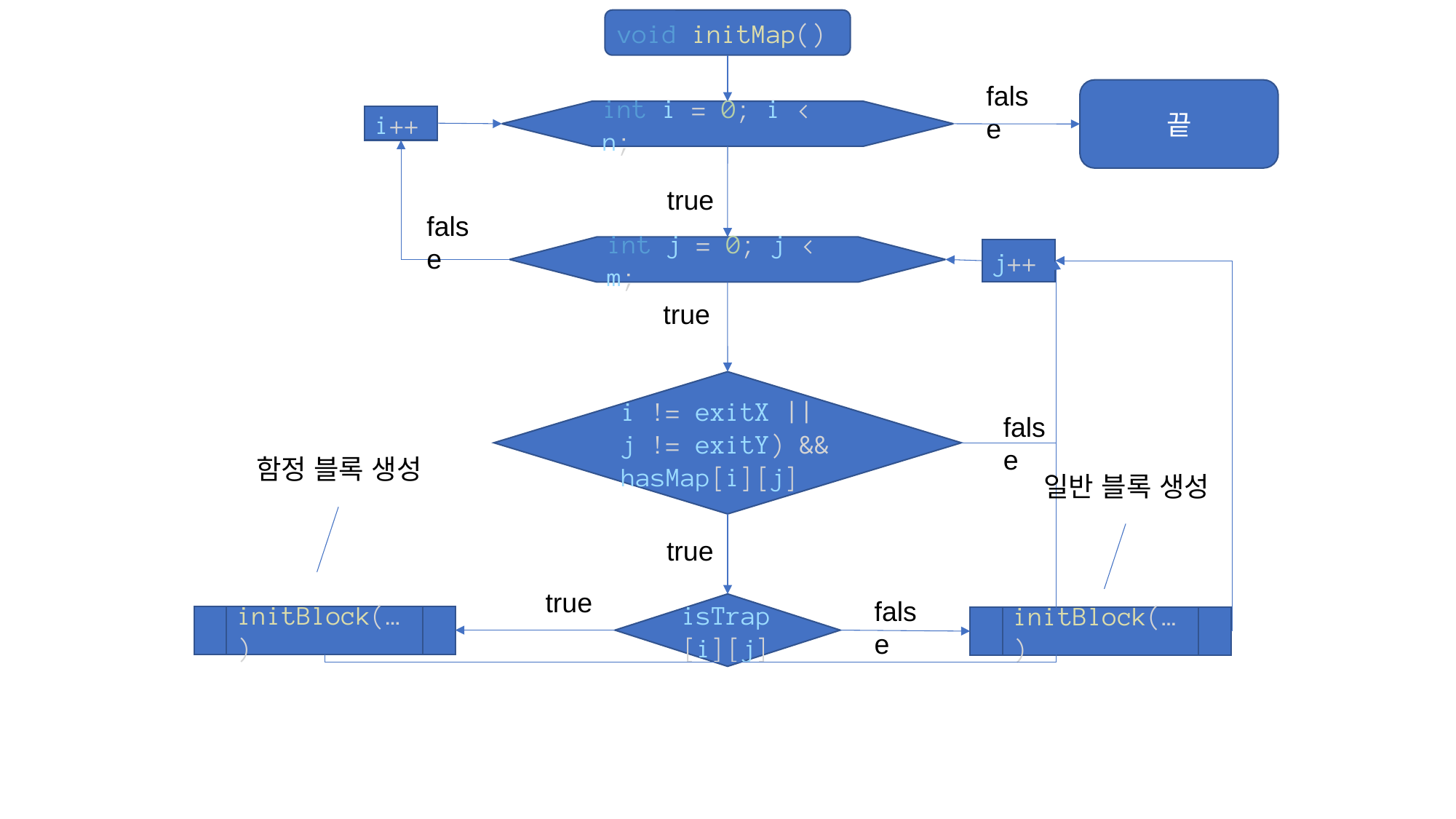

void initMap()
false
끝
int i = 0; i < n;
i++
true
false
int j = 0; j < m;
j++
true
i != exitX || j != exitY) && hasMap[i][j]
false
함정 블록 생성
일반 블록 생성
true
true
false
isTrap[i][j]
initBlock(…)
initBlock(…)